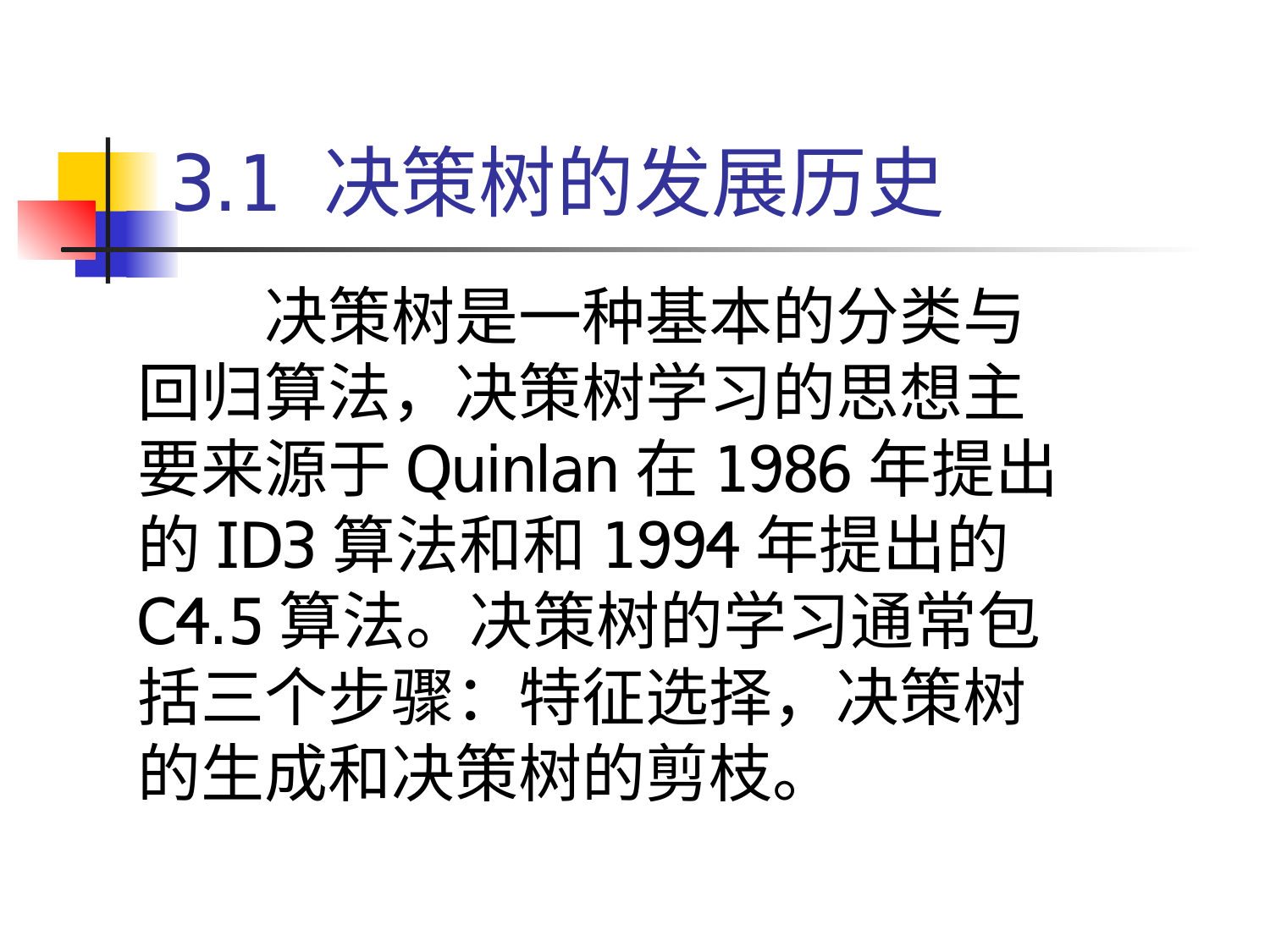

# 3.1 决策树的发展历史
	决策树是一种基本的分类与回归算法，决策树学习的思想主要来源于Quinlan在1986年提出的ID3算法和和1994年提出的C4.5算法。决策树的学习通常包括三个步骤：特征选择，决策树的生成和决策树的剪枝。